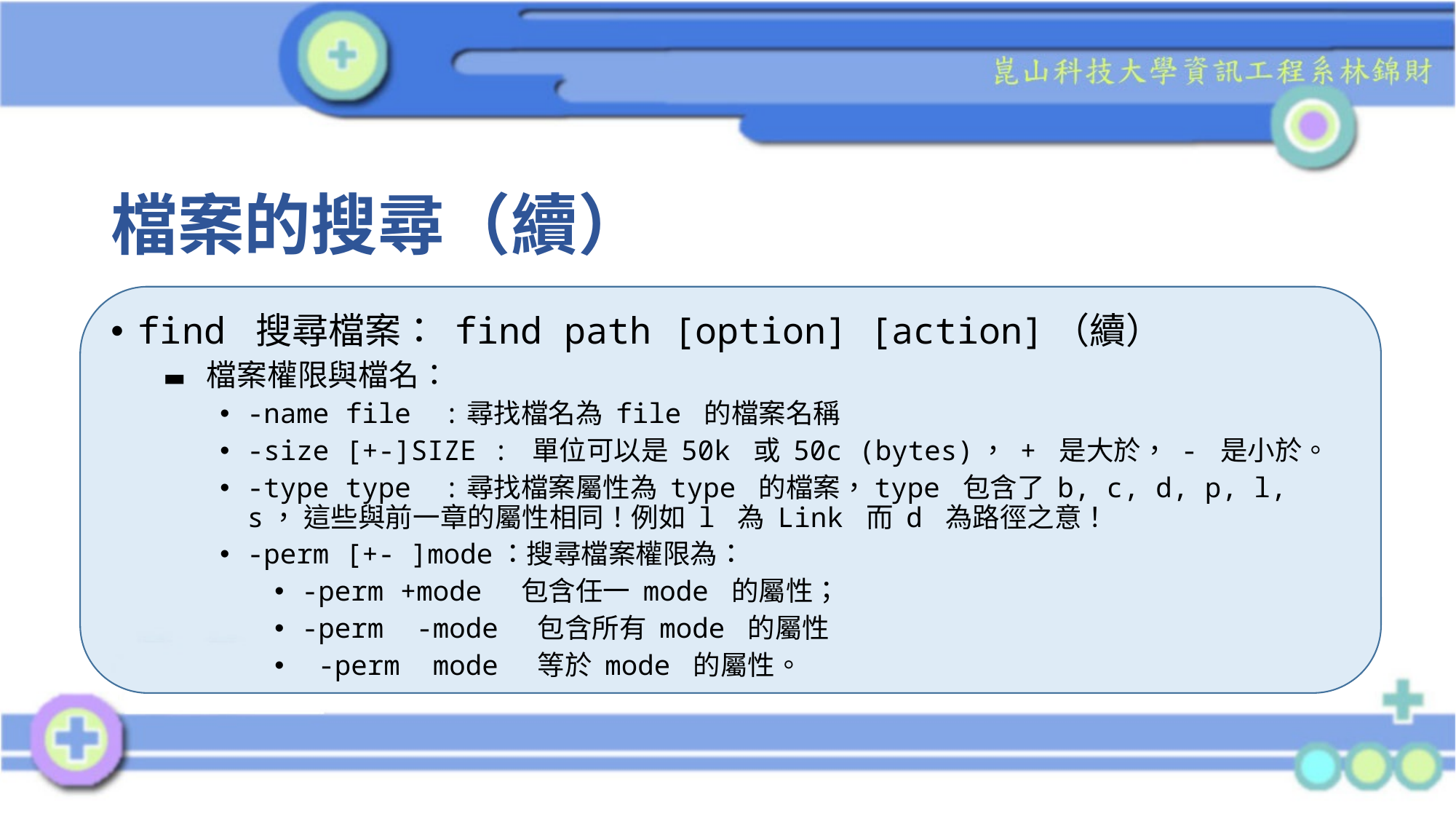

# 檔案的搜尋（續）

find 搜尋檔案： find path [option] [action]（續）
檔案權限與檔名：
-name file  :尋找檔名為 file 的檔案名稱
-size [+-]SIZE : 單位可以是 50k 或 50c (bytes)， + 是大於， - 是小於。
-type type  :尋找檔案屬性為 type 的檔案，type 包含了 b, c, d, p, l, s， 這些與前一章的屬性相同！例如 l 為 Link 而 d 為路徑之意！
-perm [+- ]mode：搜尋檔案權限為：
-perm +mode  包含任一 mode 的屬性；
-perm  -mode  包含所有 mode 的屬性
 -perm  mode  等於 mode 的屬性。